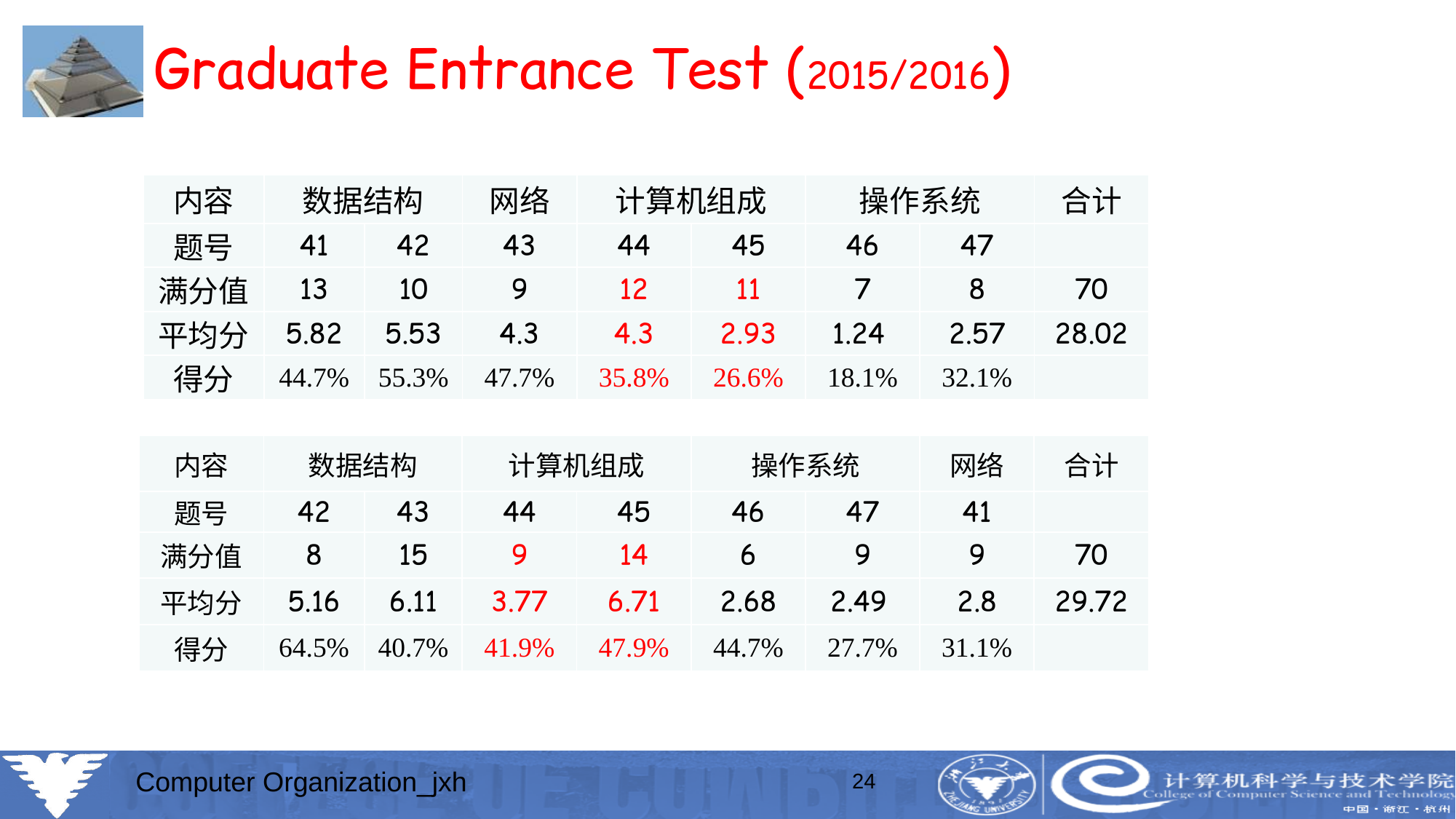

# Graduate Entrance Test (2015/2016)
| 内容 | 数据结构 |  | 网络 | 计算机组成 |  | 操作系统 |  | 合计 |
| --- | --- | --- | --- | --- | --- | --- | --- | --- |
| 题号 | 41 | 42 | 43 | 44 | 45 | 46 | 47 |  |
| 满分值 | 13 | 10 | 9 | 12 | 11 | 7 | 8 | 70 |
| 平均分 | 5.82 | 5.53 | 4.3 | 4.3 | 2.93 | 1.24 | 2.57 | 28.02 |
| 得分 | 44.7% | 55.3% | 47.7% | 35.8% | 26.6% | 18.1% | 32.1% |  |
| 内容 | 数据结构 |  | 计算机组成 |  | 操作系统 |  | 网络 | 合计 |
| --- | --- | --- | --- | --- | --- | --- | --- | --- |
| 题号 | 42 | 43 | 44 | 45 | 46 | 47 | 41 |  |
| 满分值 | 8 | 15 | 9 | 14 | 6 | 9 | 9 | 70 |
| 平均分 | 5.16 | 6.11 | 3.77 | 6.71 | 2.68 | 2.49 | 2.8 | 29.72 |
| 得分 | 64.5% | 40.7% | 41.9% | 47.9% | 44.7% | 27.7% | 31.1% |  |